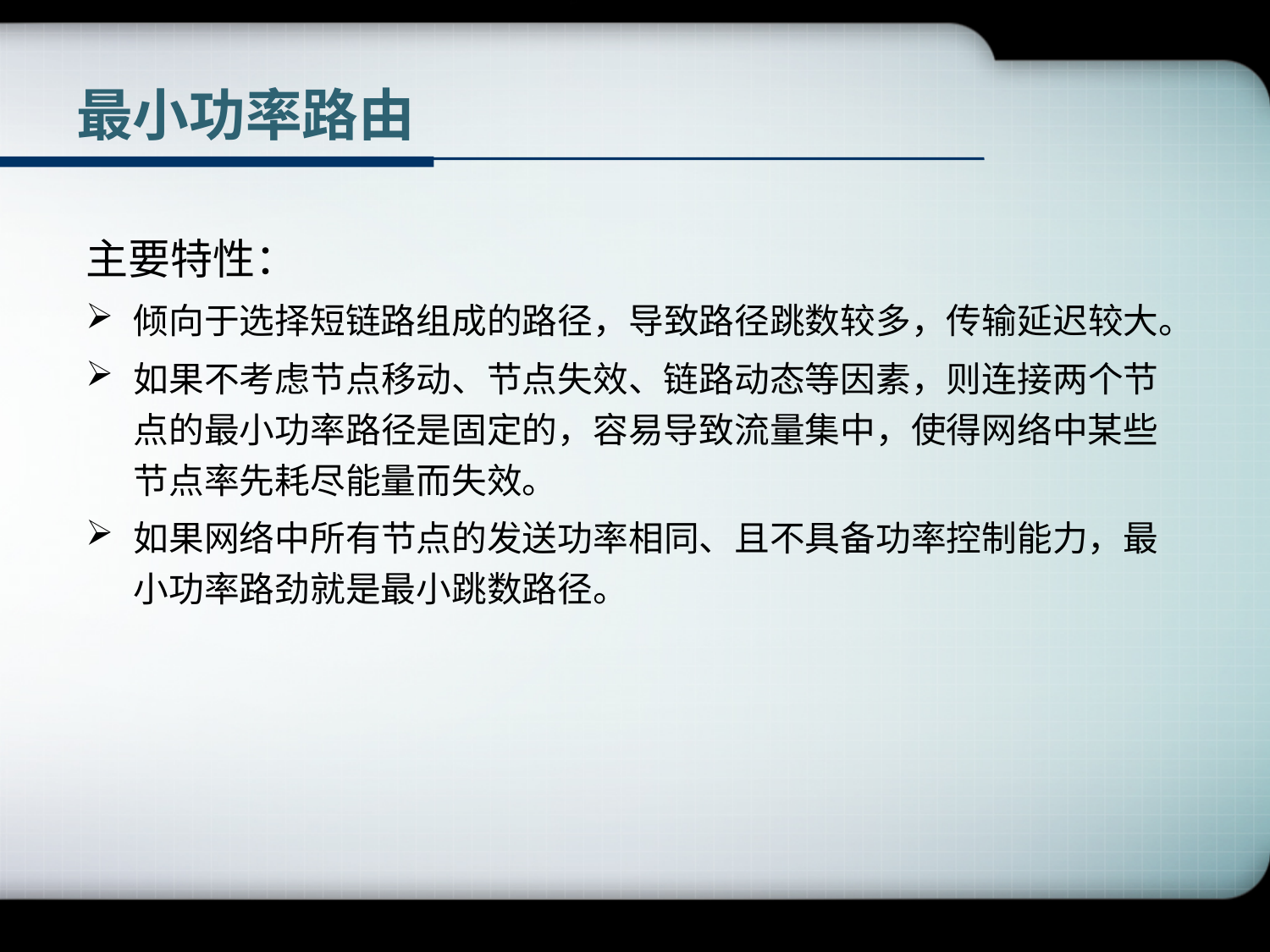

# 最小功率路由
主要特性：
倾向于选择短链路组成的路径，导致路径跳数较多，传输延迟较大。
如果不考虑节点移动、节点失效、链路动态等因素，则连接两个节点的最小功率路径是固定的，容易导致流量集中，使得网络中某些节点率先耗尽能量而失效。
如果网络中所有节点的发送功率相同、且不具备功率控制能力，最小功率路劲就是最小跳数路径。